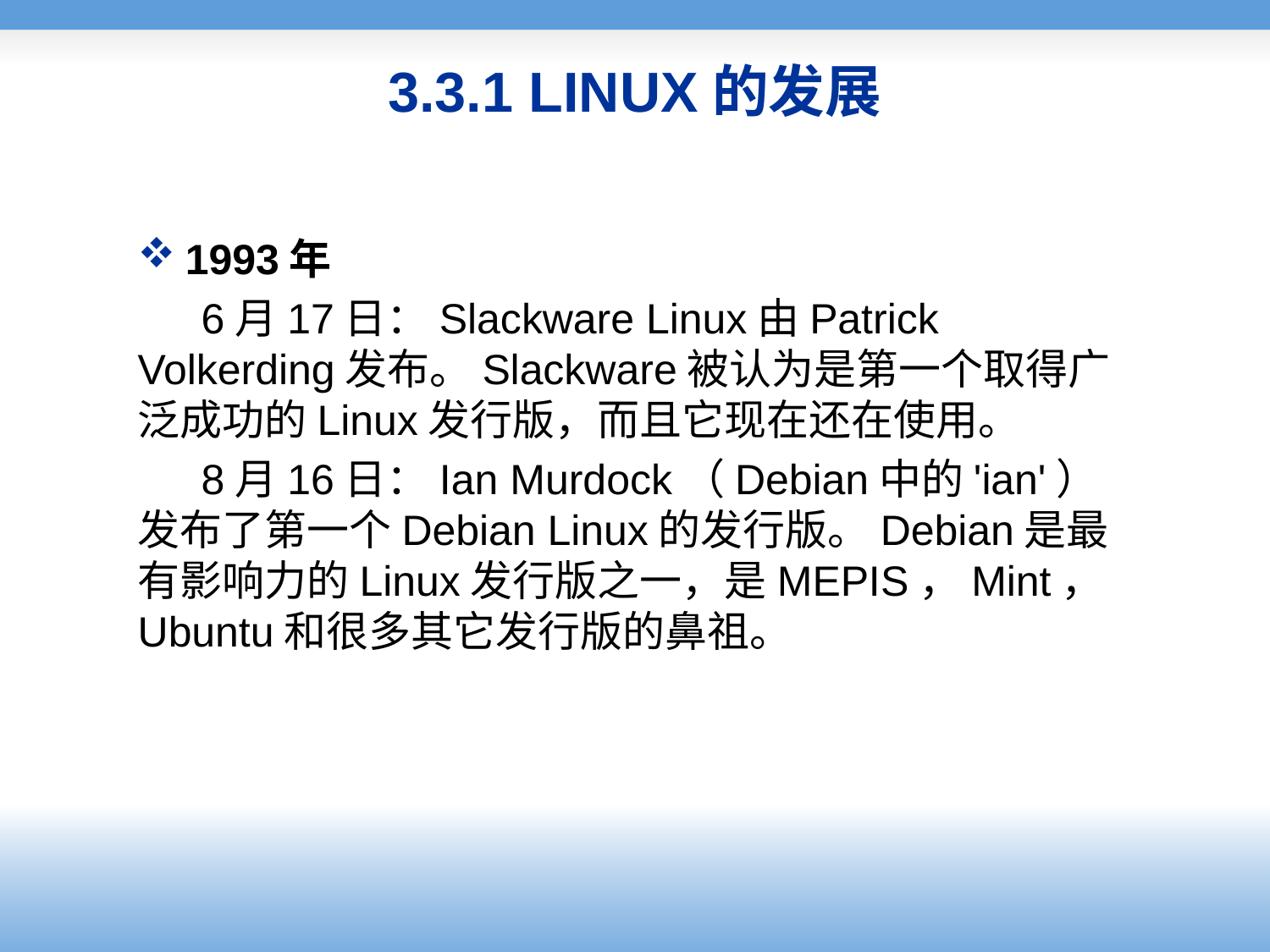

# 3.3.1 LINUX的发展
1993年
6月17日：Slackware Linux由Patrick Volkerding发布。Slackware被认为是第一个取得广泛成功的Linux发行版，而且它现在还在使用。
8月16日：Ian Murdock（Debian中的'ian'）发布了第一个Debian Linux的发行版。Debian是最有影响力的Linux发行版之一，是MEPIS，Mint，Ubuntu和很多其它发行版的鼻祖。